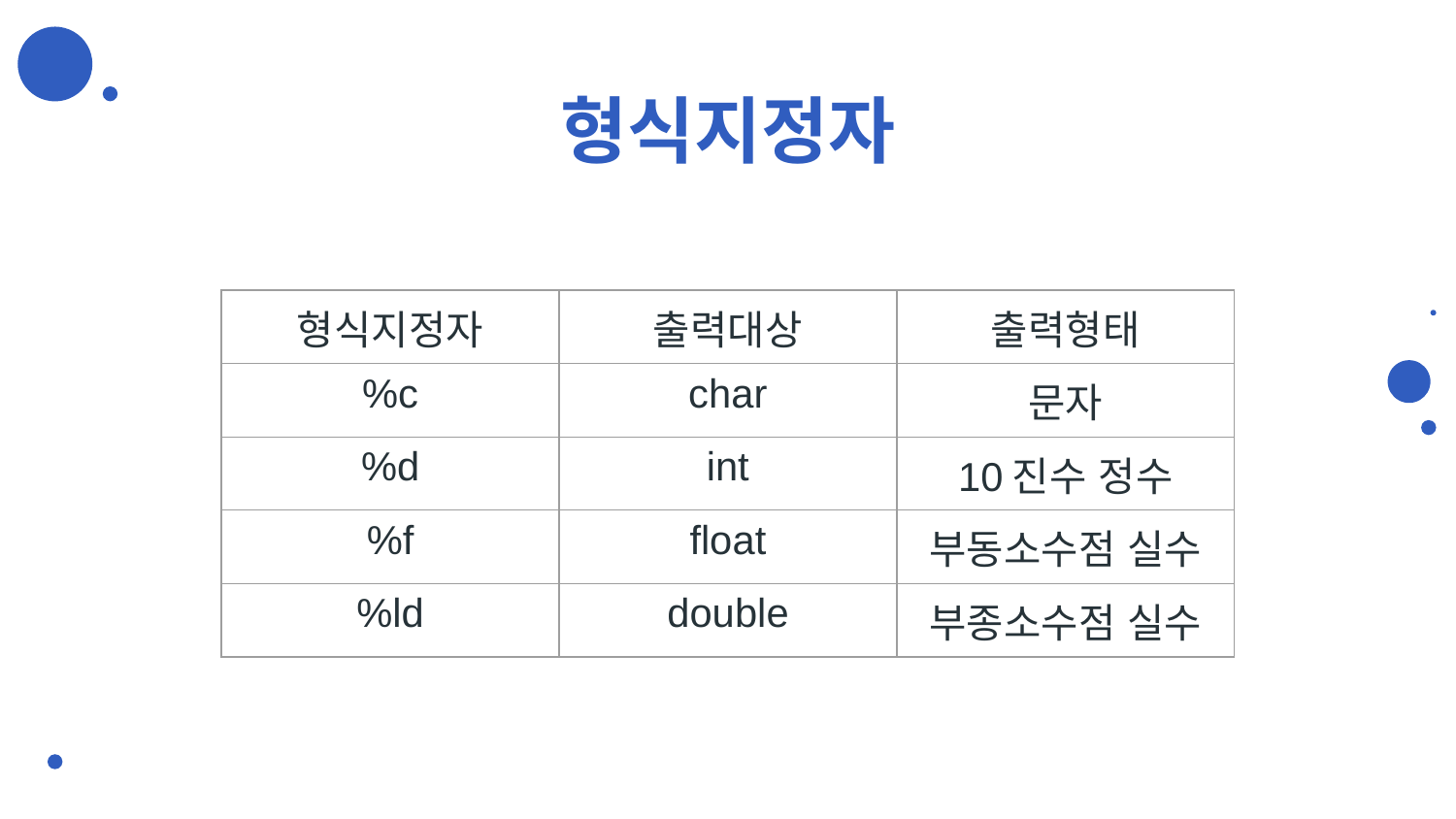

# 형식지정자
| 형식지정자 | 출력대상 | 출력형태 |
| --- | --- | --- |
| %c | char | 문자 |
| %d | int | 10진수 정수 |
| %f | float | 부동소수점 실수 |
| %ld | double | 부종소수점 실수 |